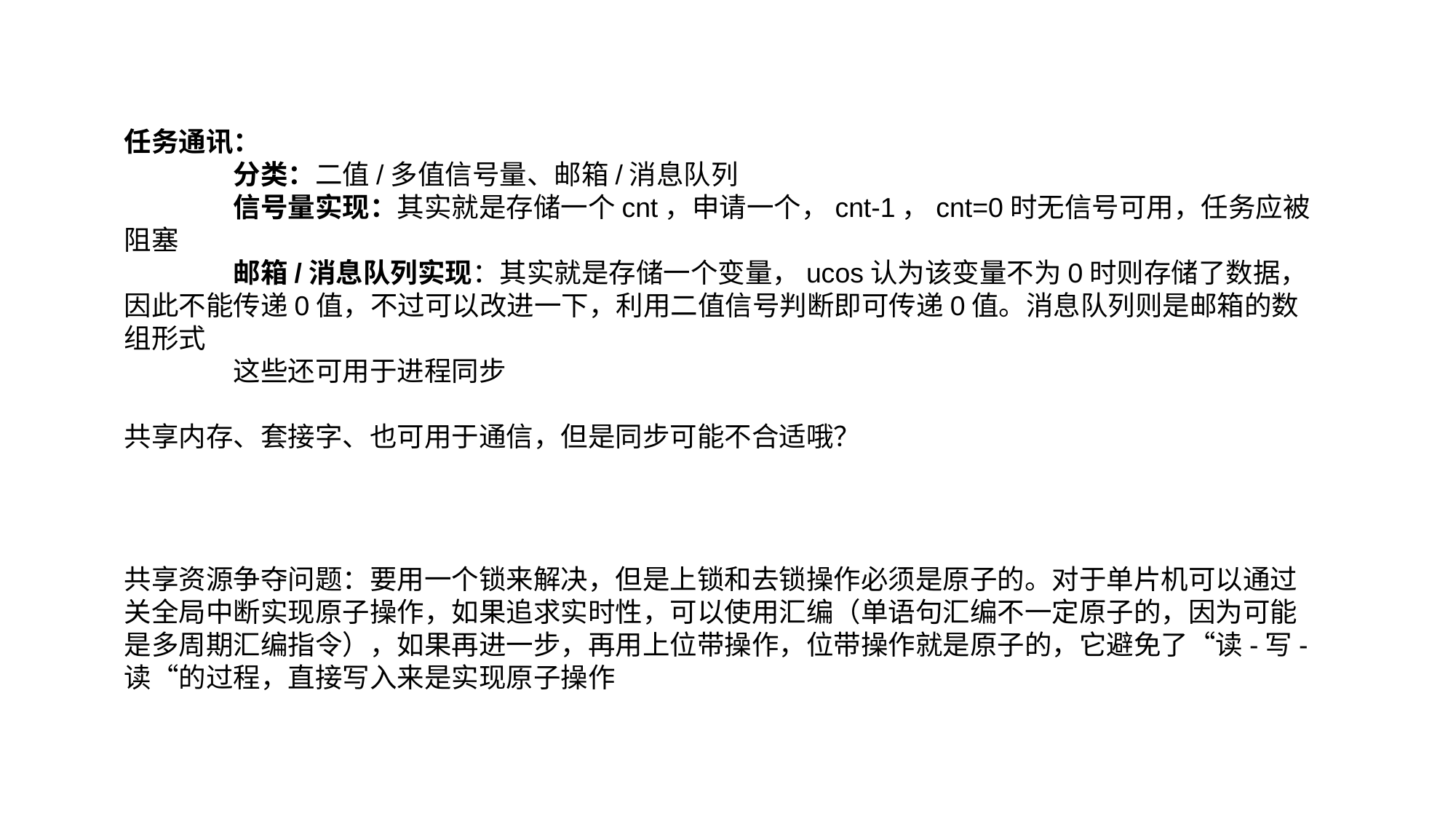

任务通讯：
	分类：二值/多值信号量、邮箱/消息队列
	信号量实现：其实就是存储一个cnt，申请一个，cnt-1，cnt=0时无信号可用，任务应被阻塞
	邮箱/消息队列实现：其实就是存储一个变量，ucos认为该变量不为0时则存储了数据，因此不能传递0值，不过可以改进一下，利用二值信号判断即可传递0值。消息队列则是邮箱的数组形式
	这些还可用于进程同步

共享内存、套接字、也可用于通信，但是同步可能不合适哦？
共享资源争夺问题：要用一个锁来解决，但是上锁和去锁操作必须是原子的。对于单片机可以通过关全局中断实现原子操作，如果追求实时性，可以使用汇编（单语句汇编不一定原子的，因为可能是多周期汇编指令），如果再进一步，再用上位带操作，位带操作就是原子的，它避免了“读-写-读“的过程，直接写入来是实现原子操作